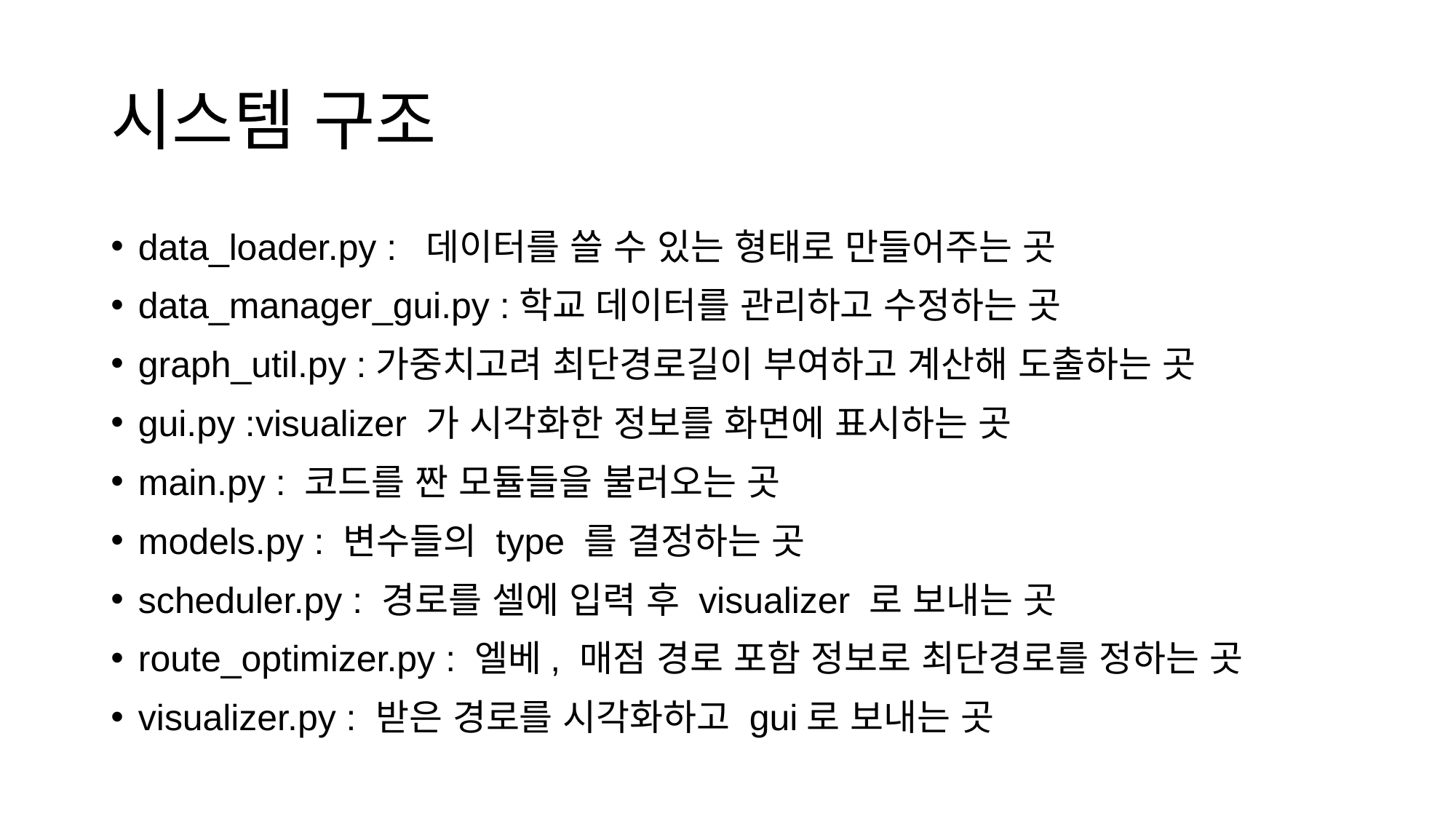

# 시스템 구조
data_loader.py :  데이터를 쓸 수 있는 형태로 만들어주는 곳
data_manager_gui.py :학교 데이터를 관리하고 수정하는 곳
graph_util.py :가중치고려 최단경로길이 부여하고 계산해 도출하는 곳
gui.py :visualizer 가 시각화한 정보를 화면에 표시하는 곳
main.py : 코드를 짠 모듈들을 불러오는 곳
models.py : 변수들의 type 를 결정하는 곳
scheduler.py : 경로를 셀에 입력 후 visualizer 로 보내는 곳
route_optimizer.py : 엘베, 매점 경로 포함 정보로 최단경로를 정하는 곳
visualizer.py : 받은 경로를 시각화하고 gui로 보내는 곳